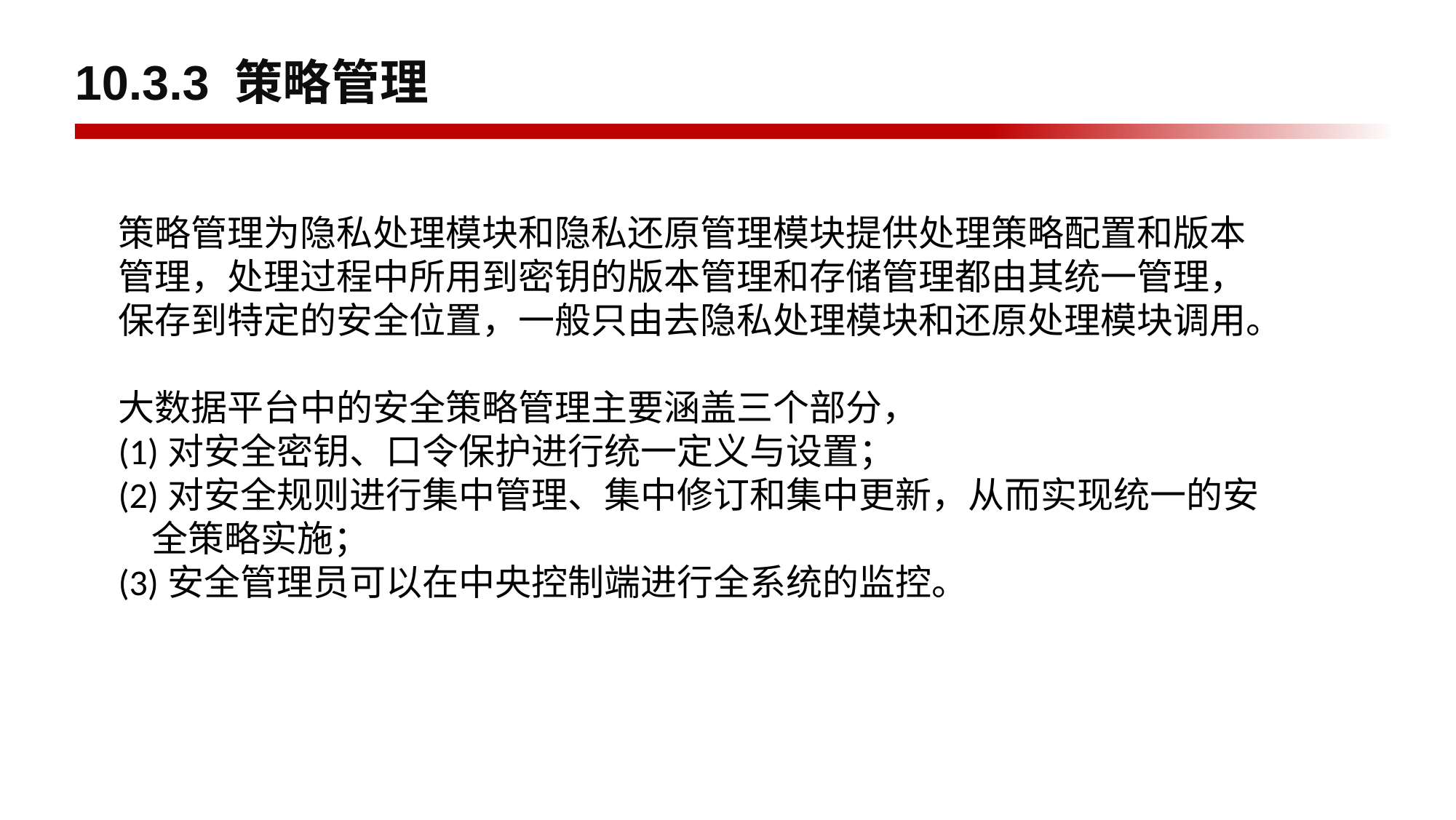

# 10.3.3 策略管理

策略管理为隐私处理模块和隐私还原管理模块提供处理策略配置和版本管理，处理过程中所用到密钥的版本管理和存储管理都由其统一管理，保存到特定的安全位置，一般只由去隐私处理模块和还原处理模块调用。

大数据平台中的安全策略管理主要涵盖三个部分，
(1)对安全密钥、口令保护进行统一定义与设置；
(2)对安全规则进行集中管理、集中修订和集中更新，从而实现统一的安
   全策略实施；
(3)安全管理员可以在中央控制端进行全系统的监控。